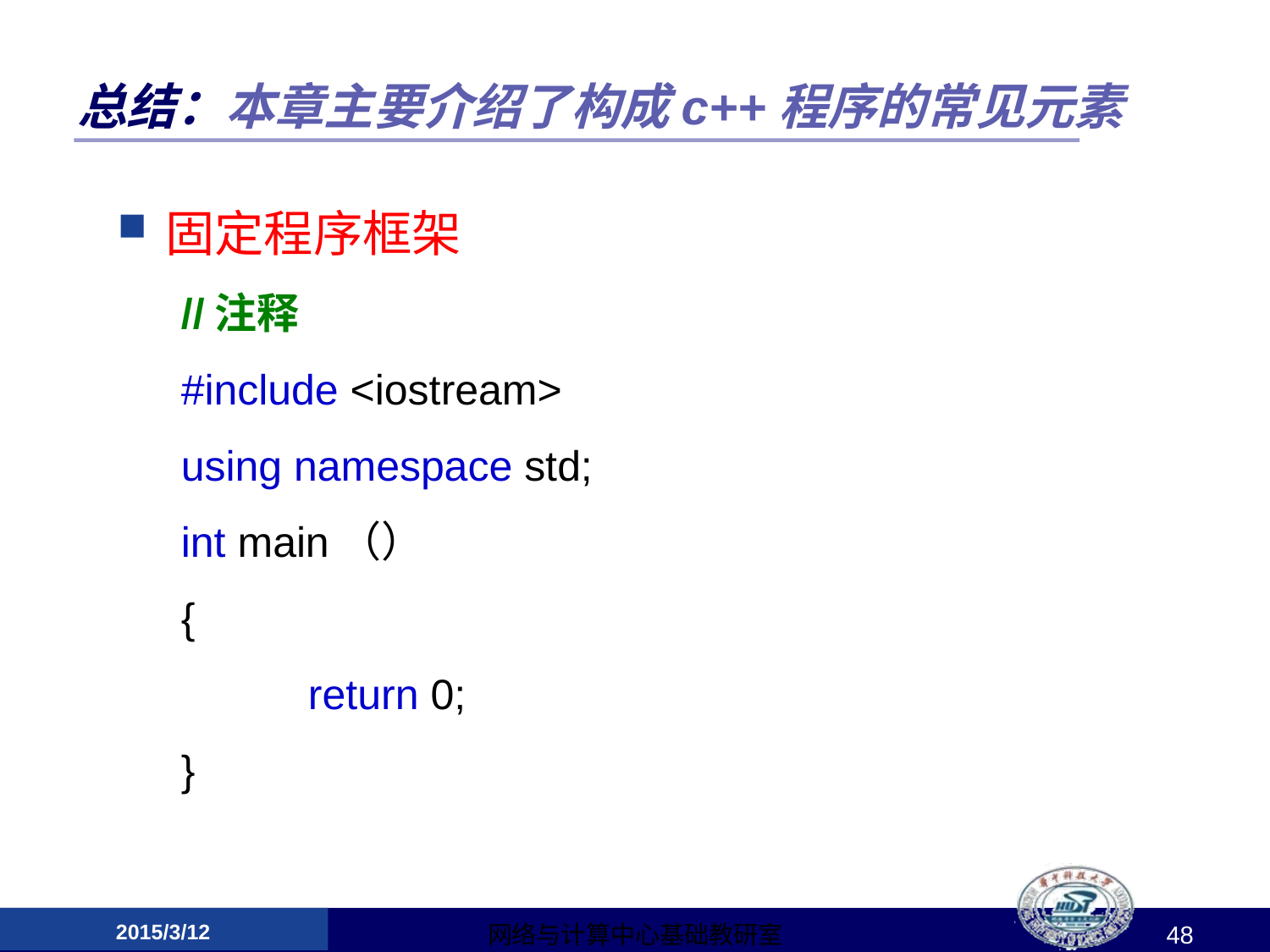

# 总结：本章主要介绍了构成c++程序的常见元素
固定程序框架
//注释
#include <iostream>
using namespace std;
int main（）
{
	return 0;
}
2015/3/12
网络与计算中心基础教研室
48